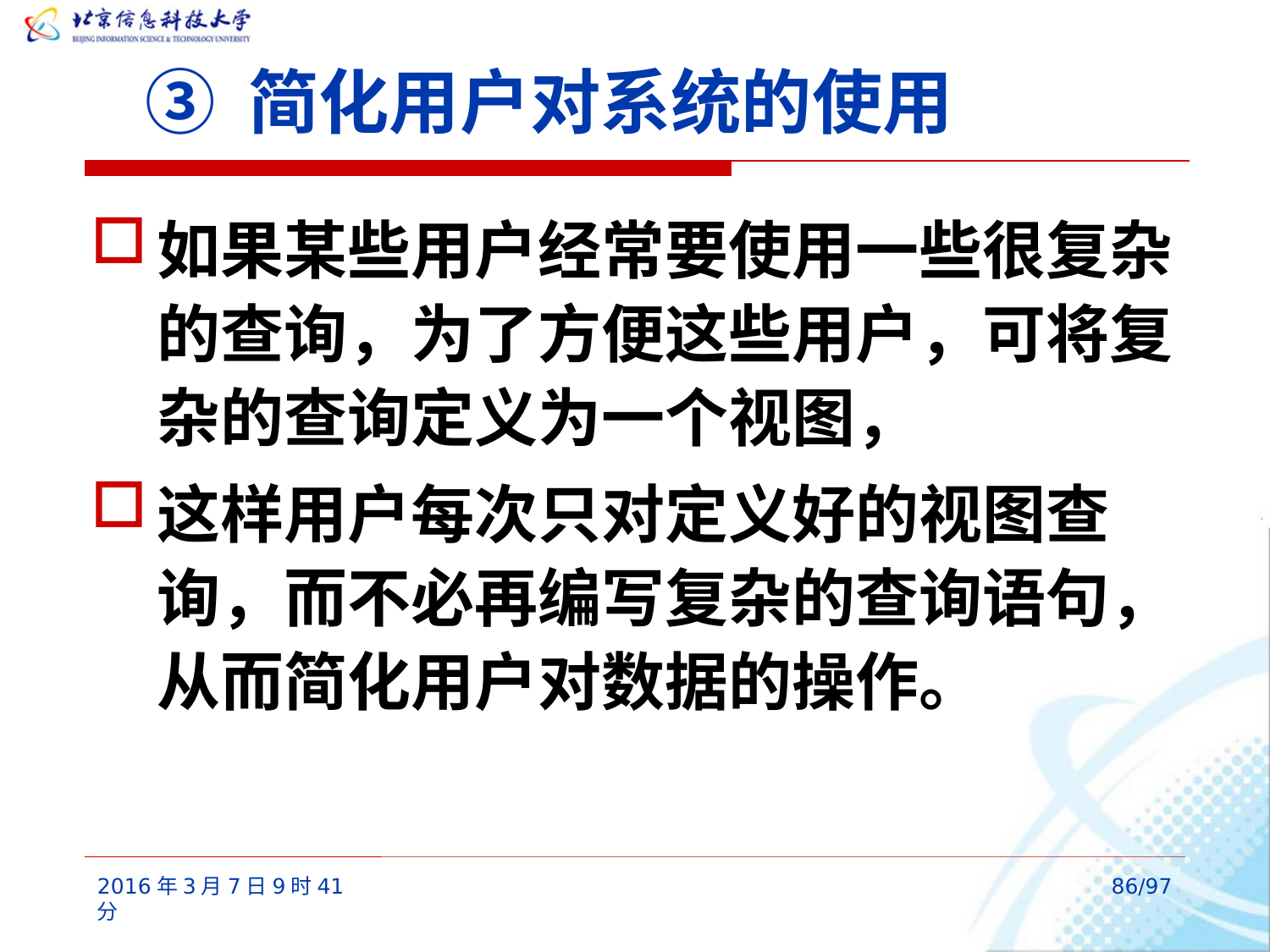

# ③ 简化用户对系统的使用
如果某些用户经常要使用一些很复杂的查询，为了方便这些用户，可将复杂的查询定义为一个视图，
这样用户每次只对定义好的视图查询，而不必再编写复杂的查询语句，从而简化用户对数据的操作。
2016年3月7日9时41分
86/97